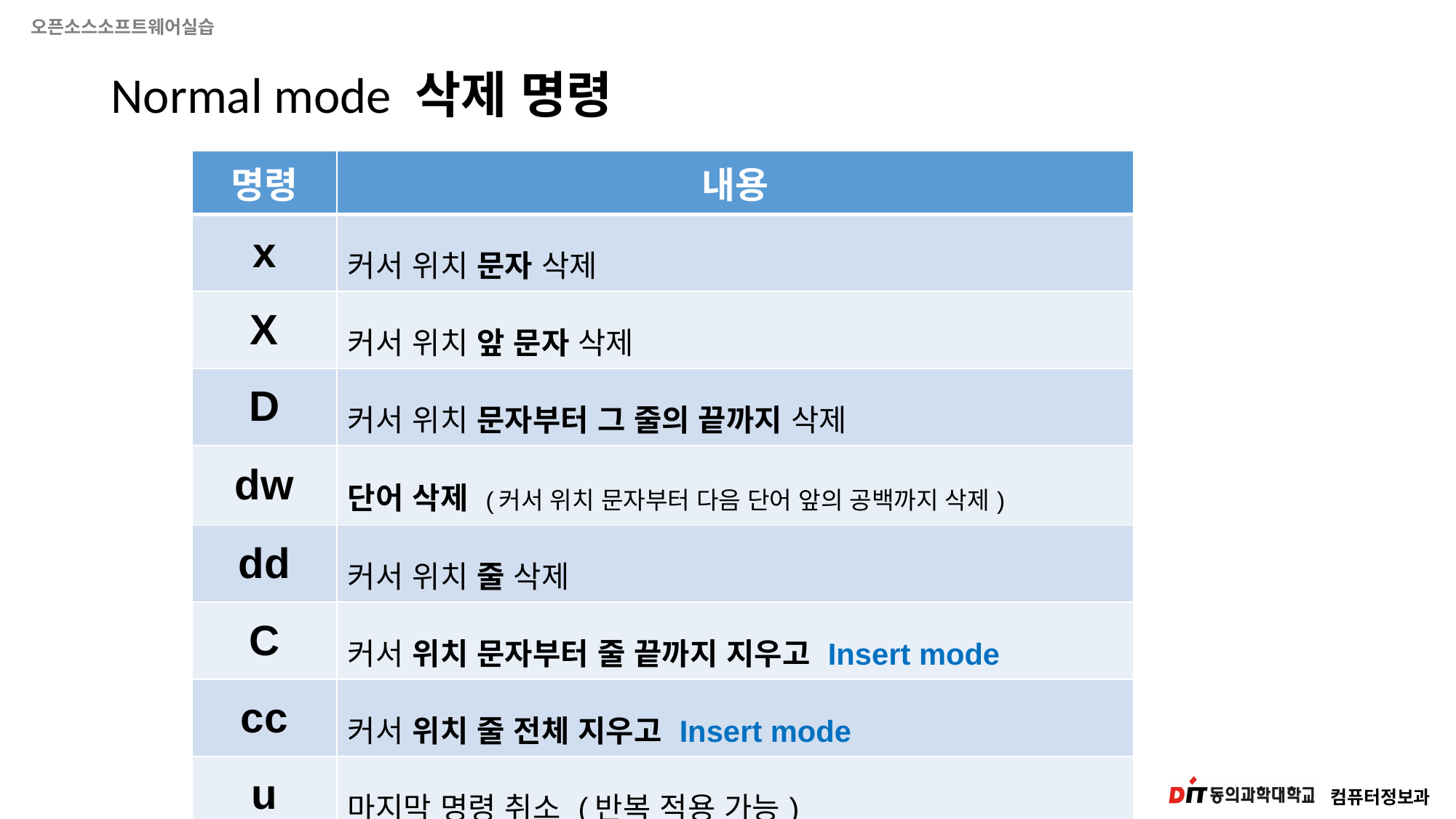

# Normal mode 삭제 명령
| 명령 | 내용 |
| --- | --- |
| x | 커서 위치 문자 삭제 |
| X | 커서 위치 앞 문자 삭제 |
| D | 커서 위치 문자부터 그 줄의 끝까지 삭제 |
| dw | 단어 삭제 (커서 위치 문자부터 다음 단어 앞의 공백까지 삭제) |
| dd | 커서 위치 줄 삭제 |
| C | 커서 위치 문자부터 줄 끝까지 지우고 Insert mode |
| cc | 커서 위치 줄 전체 지우고 Insert mode |
| u | 마지막 명령 취소 (반복 적용 가능) |
| n | 반복할 횟수(n)과 함께 위의 명령을 사용하면 반복 적용 |